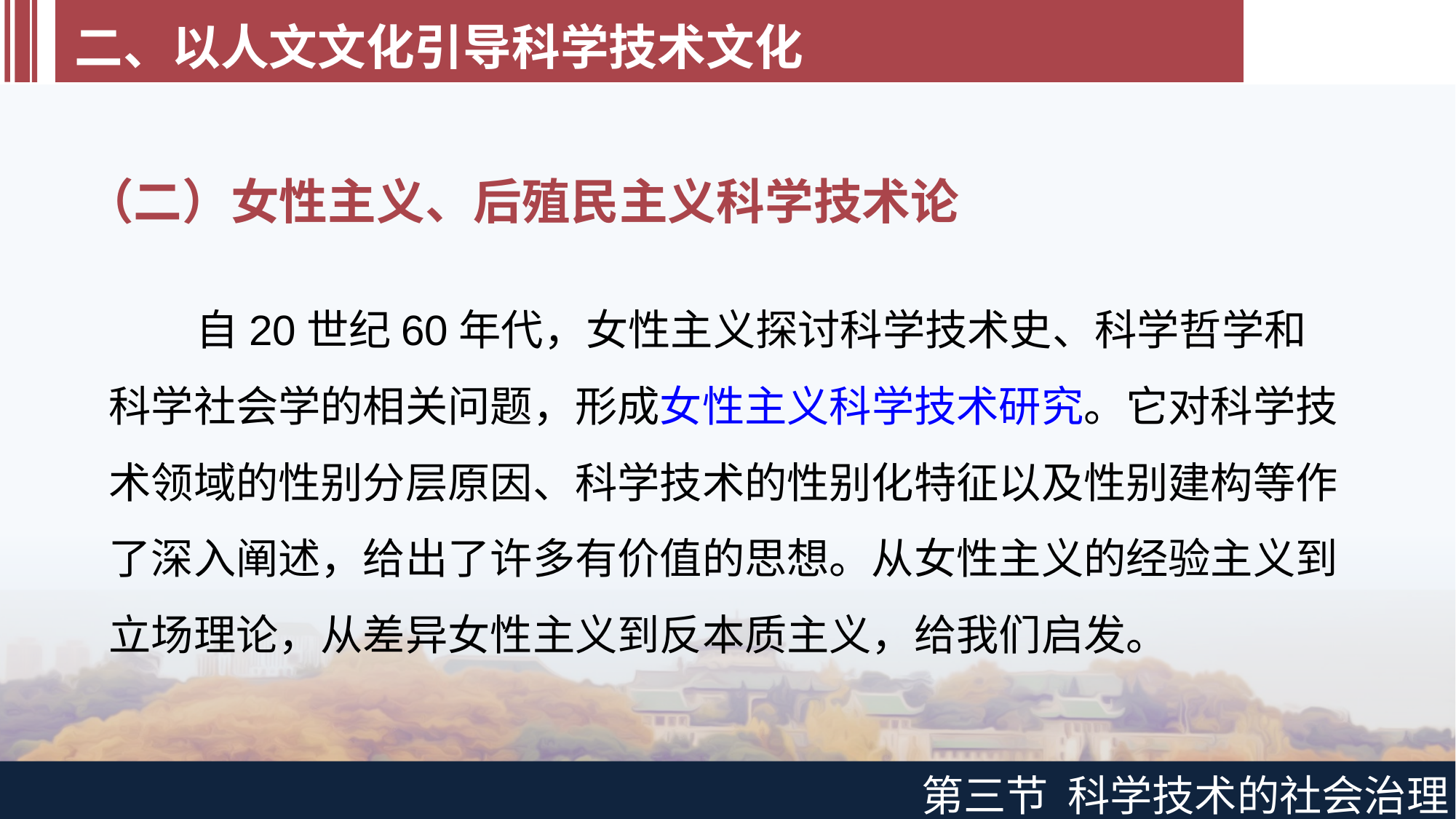

二、以人文文化引导科学技术文化
（二）女性主义、后殖民主义科学技术论
自20世纪60年代，女性主义探讨科学技术史、科学哲学和科学社会学的相关问题，形成女性主义科学技术研究。它对科学技术领域的性别分层原因、科学技术的性别化特征以及性别建构等作了深入阐述，给出了许多有价值的思想。从女性主义的经验主义到立场理论，从差异女性主义到反本质主义，给我们启发。
第三节  科学技术的社会治理